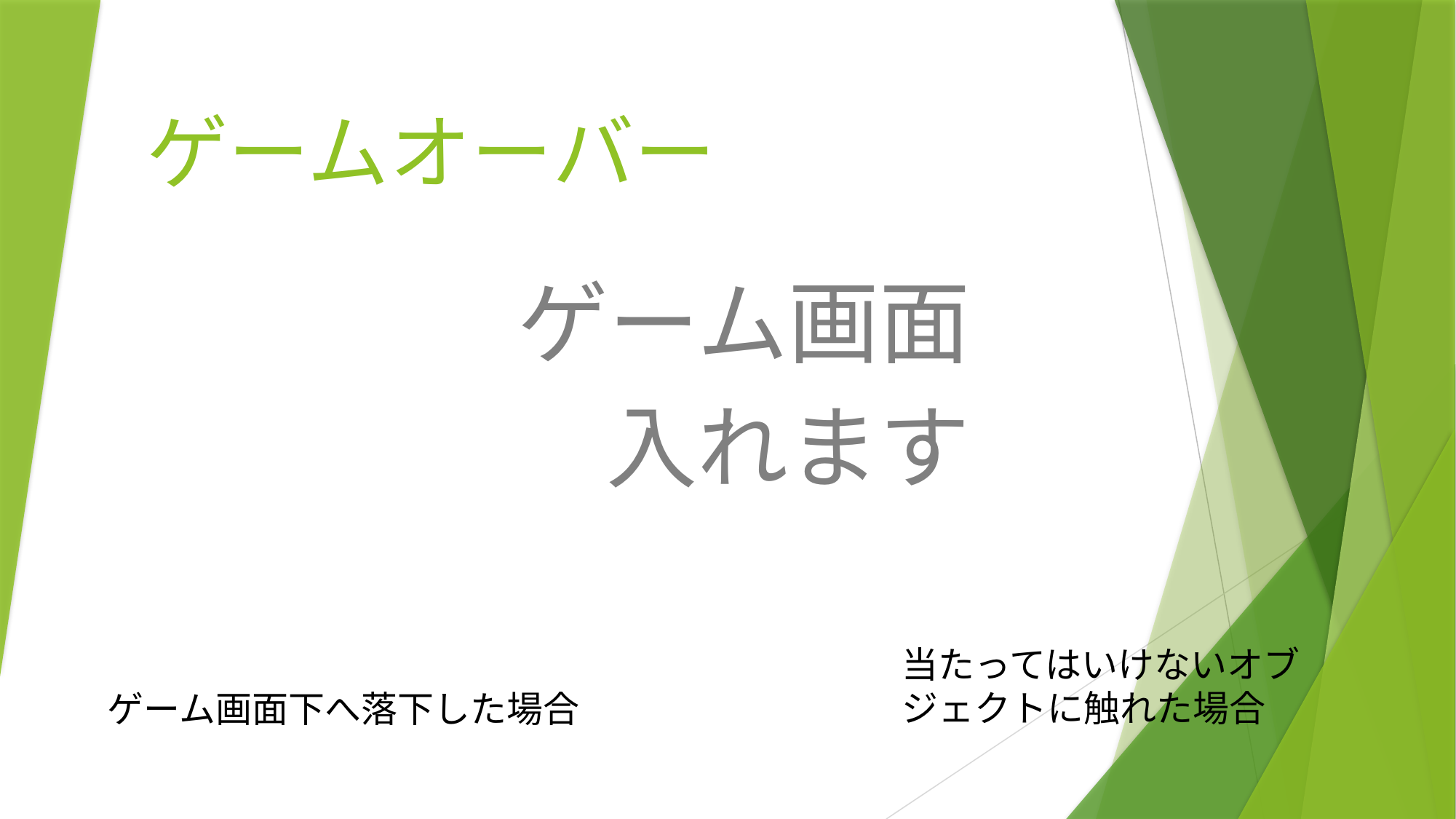

# ゲームオーバー
ゲーム画面
入れます
当たってはいけないオブジェクトに触れた場合
ゲーム画面下へ落下した場合